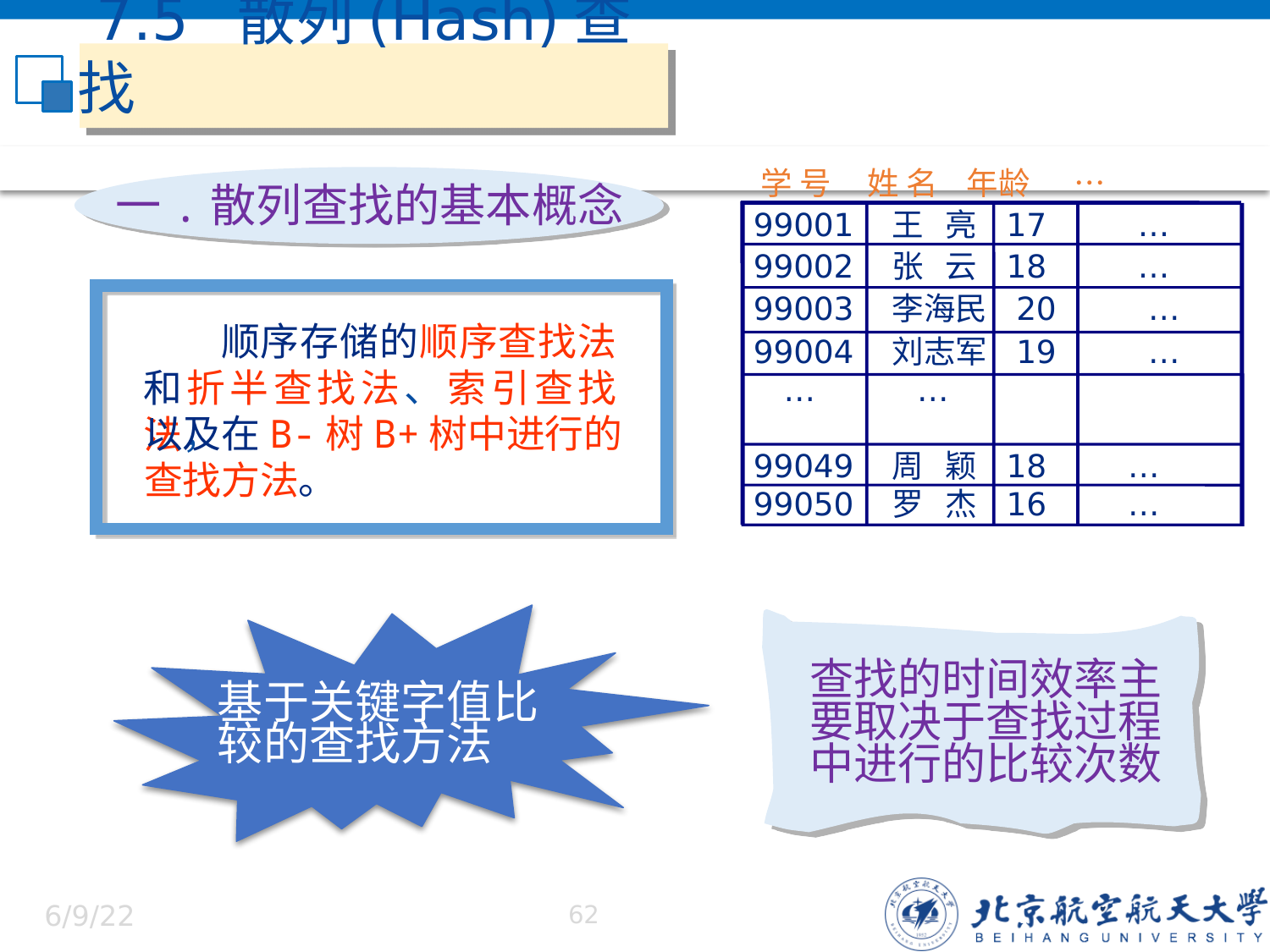

7.5 散列(Hash)查找

学 号     姓 名    年龄      …
99001   王   亮   17         …
99002   张   云   18         …
99003   李海民   20         …
99004   刘志军   19         …
   …          …

99049   周   颖   18        …
99050   罗   杰   16        …

一.散列查找的基本概念

       顺序存储的顺序查找法和折半查找法、索引查找法，
以及在B-树B+树中进行的查找方法。

基于关键字值比较的查找方法

查找的时间效率主
要取决于查找过程
中进行的比较次数
6/9/22
62